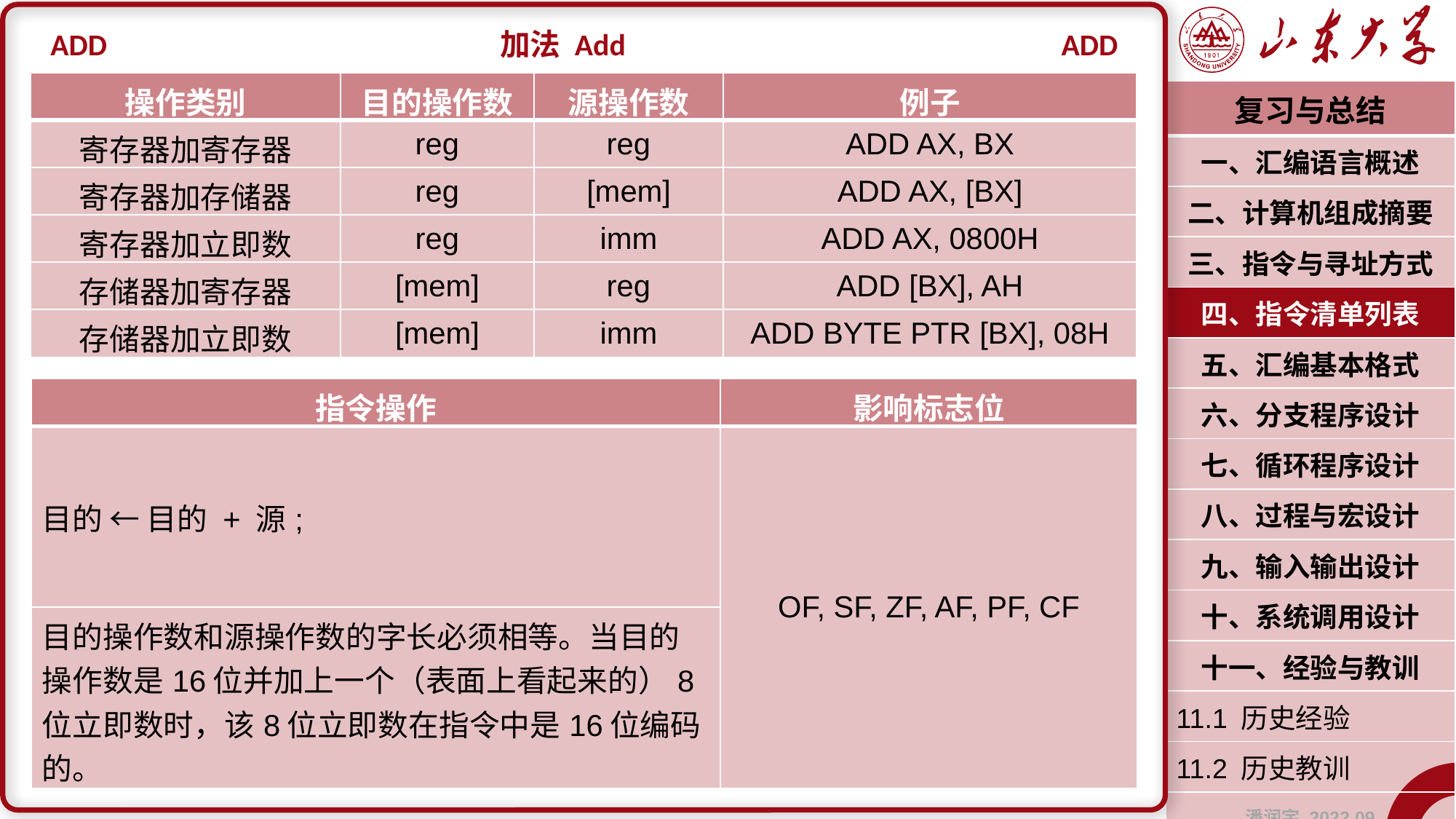

ADD
加法 Add
ADD
| 操作类别 | 目的操作数 | 源操作数 | 例子 |
| --- | --- | --- | --- |
| 寄存器加寄存器 | reg | reg | ADD AX, BX |
| 寄存器加存储器 | reg | [mem] | ADD AX, [BX] |
| 寄存器加立即数 | reg | imm | ADD AX, 0800H |
| 存储器加寄存器 | [mem] | reg | ADD [BX], AH |
| 存储器加立即数 | [mem] | imm | ADD BYTE PTR [BX], 08H |
| 复习与总结 |
| --- |
| 一、汇编语言概述 |
| 二、计算机组成摘要 |
| 三、指令与寻址方式 |
| 四、指令清单列表 |
| 五、汇编基本格式 |
| 六、分支程序设计 |
| 七、循环程序设计 |
| 八、过程与宏设计 |
| 九、输入输出设计 |
| 十、系统调用设计 |
| 十一、经验与教训 |
| 11.1 历史经验 |
| 11.2 历史教训 |
| 潘润宇 2022.09 |
| 指令操作 | 影响标志位 |
| --- | --- |
| 目的 ← 目的 + 源; | OF, SF, ZF, AF, PF, CF |
| 目的操作数和源操作数的字长必须相等。当目的操作数是16位并加上一个（表面上看起来的）8位立即数时，该8位立即数在指令中是16位编码的。 |  |